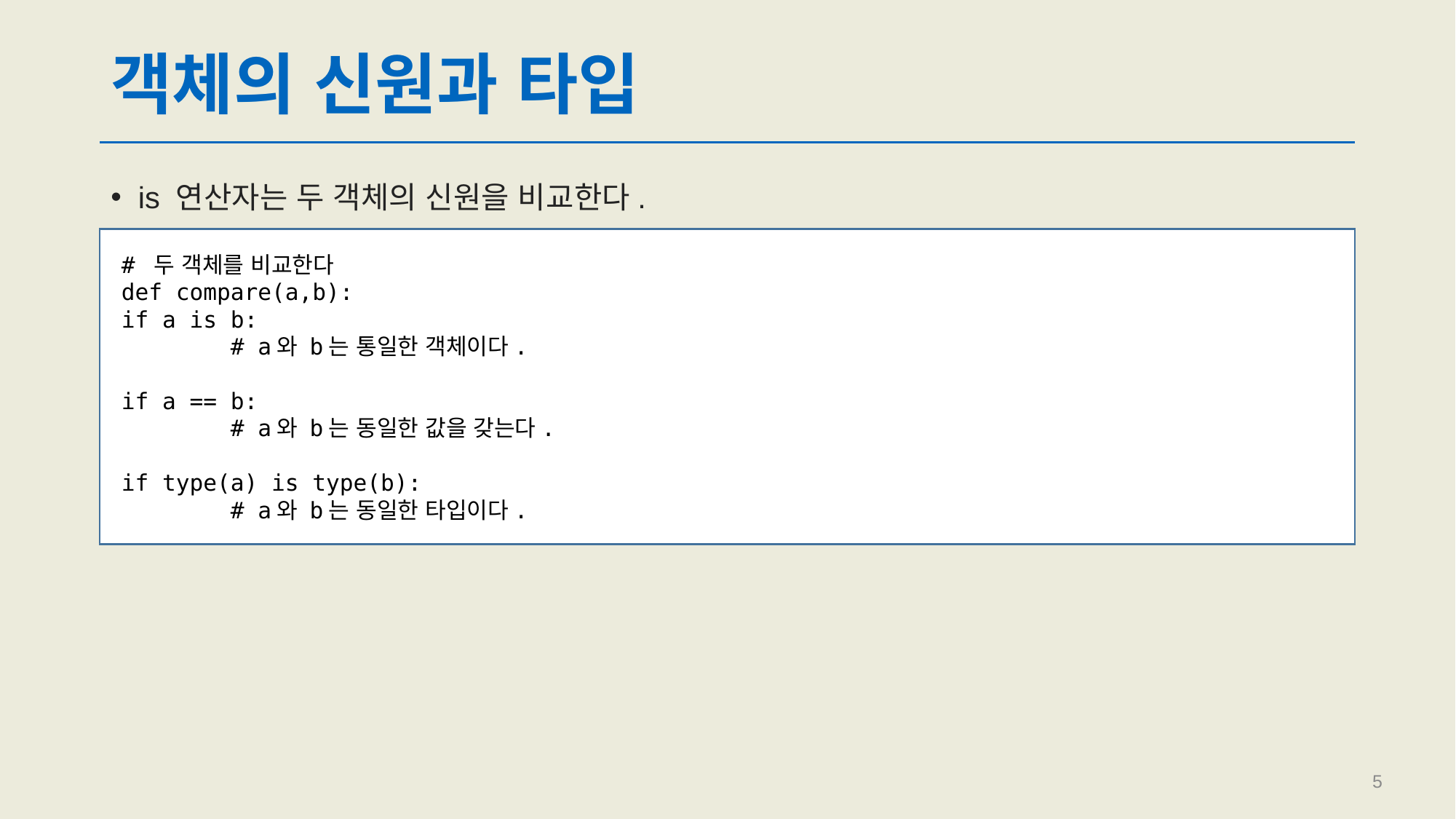

# 객체의 신원과 타입
is 연산자는 두 객체의 신원을 비교한다.
# 두 객체를 비교한다
def compare(a,b):
if a is b:
	# a와 b는 통일한 객체이다.

if a == b:
	# a와 b는 동일한 값을 갖는다.

if type(a) is type(b):
	# a와 b는 동일한 타입이다.
5